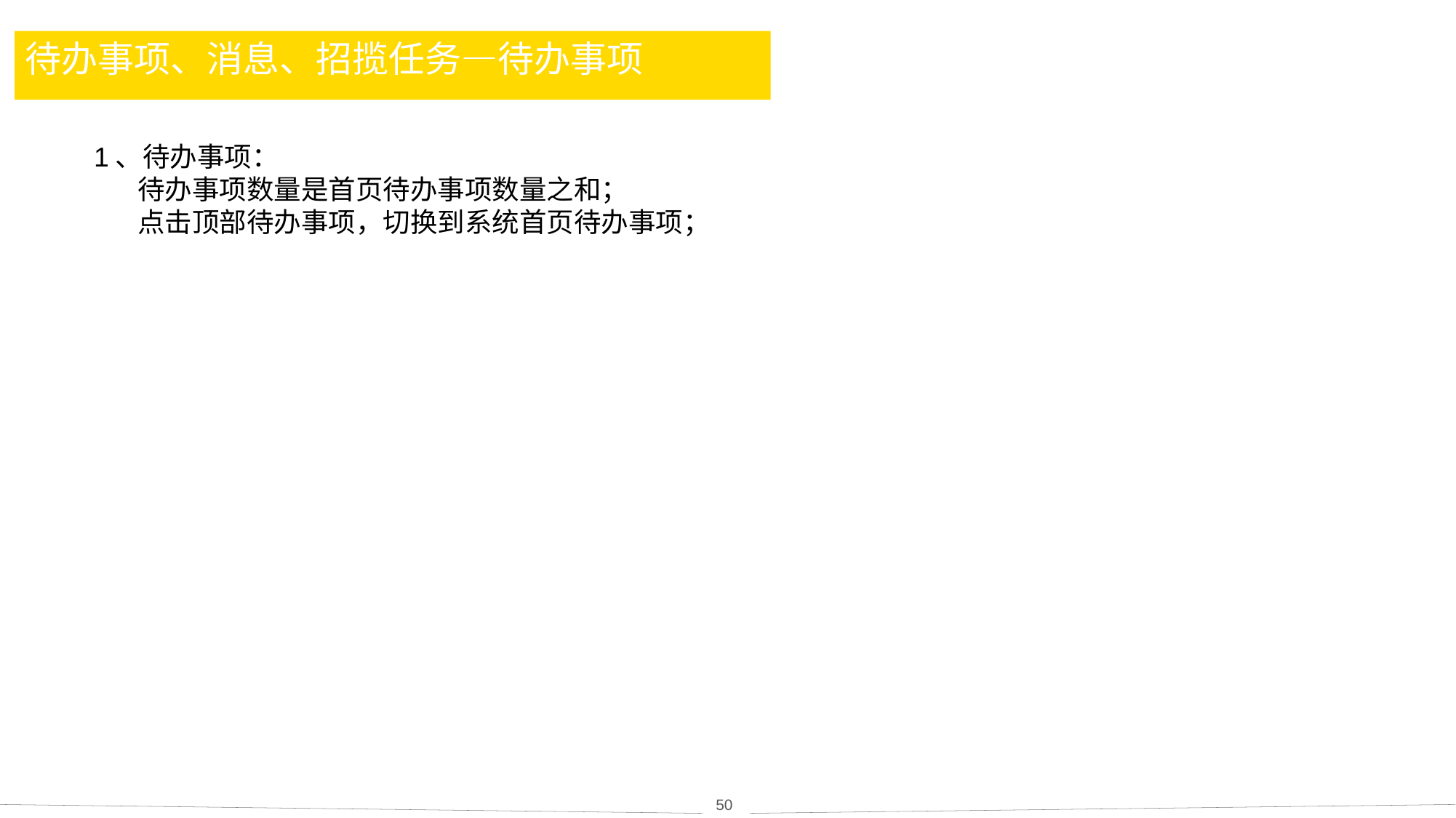

# 待办事项、消息、招揽任务—待办事项
1、待办事项：
      待办事项数量是首页待办事项数量之和；
      点击顶部待办事项，切换到系统首页待办事项；